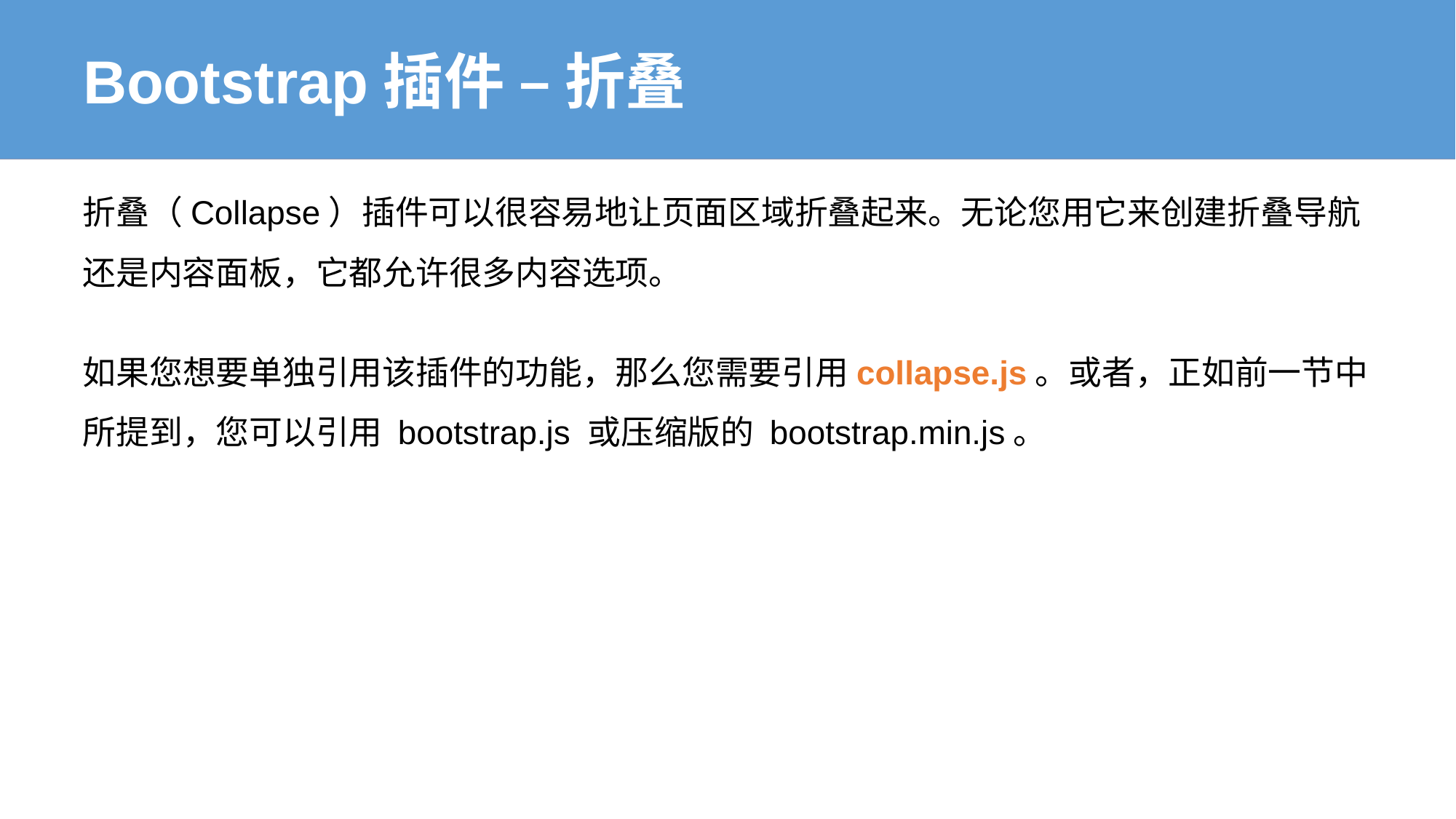

# Bootstrap插件 – 折叠
折叠（Collapse）插件可以很容易地让页面区域折叠起来。无论您用它来创建折叠导航还是内容面板，它都允许很多内容选项。

如果您想要单独引用该插件的功能，那么您需要引用collapse.js。或者，正如前一节中所提到，您可以引用 bootstrap.js 或压缩版的 bootstrap.min.js。